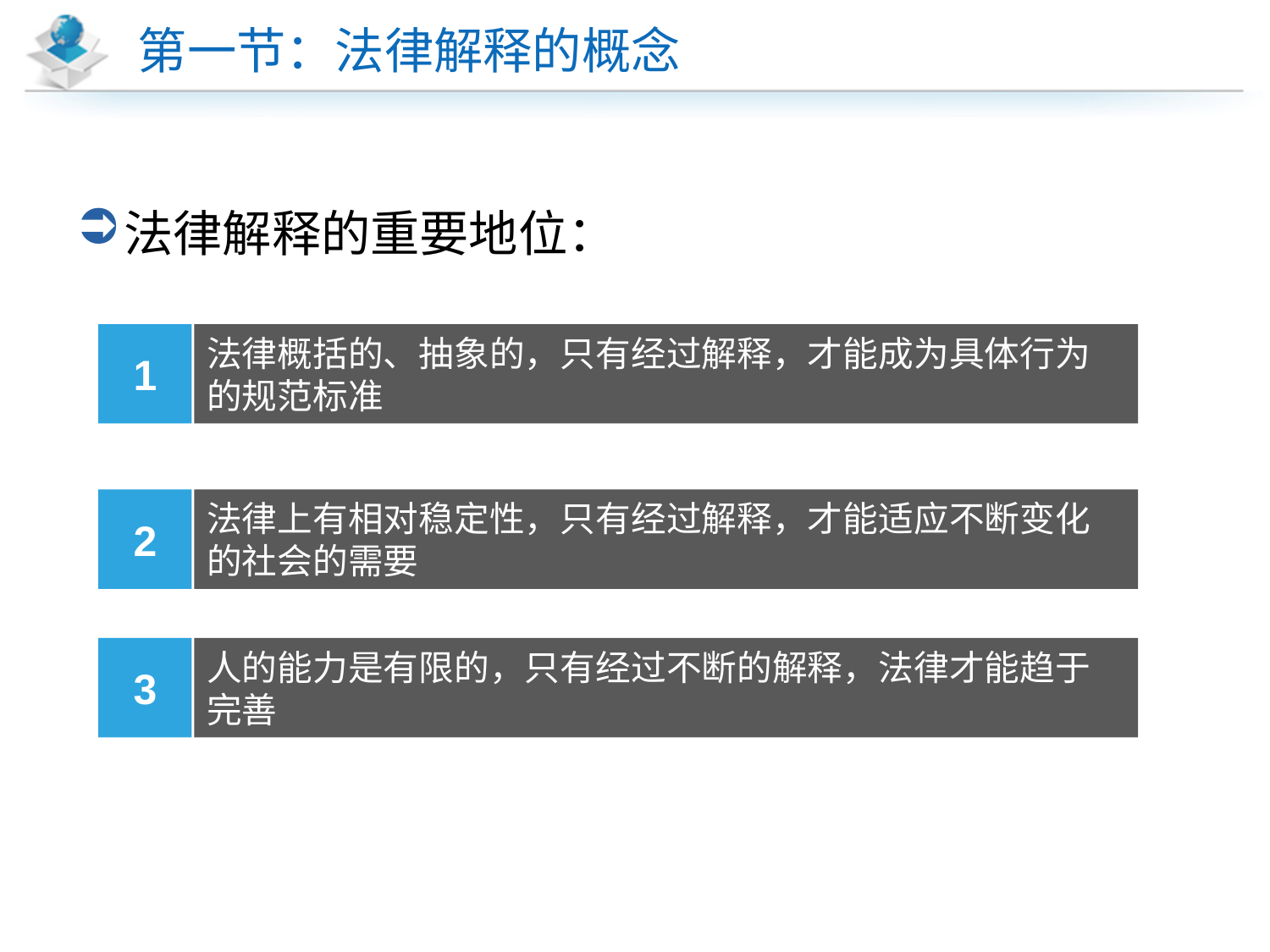

# 第一节：法律解释的概念
法律解释的重要地位：
1
法律概括的、抽象的，只有经过解释，才能成为具体行为的规范标准
2
法律上有相对稳定性，只有经过解释，才能适应不断变化的社会的需要
3
人的能力是有限的，只有经过不断的解释，法律才能趋于完善